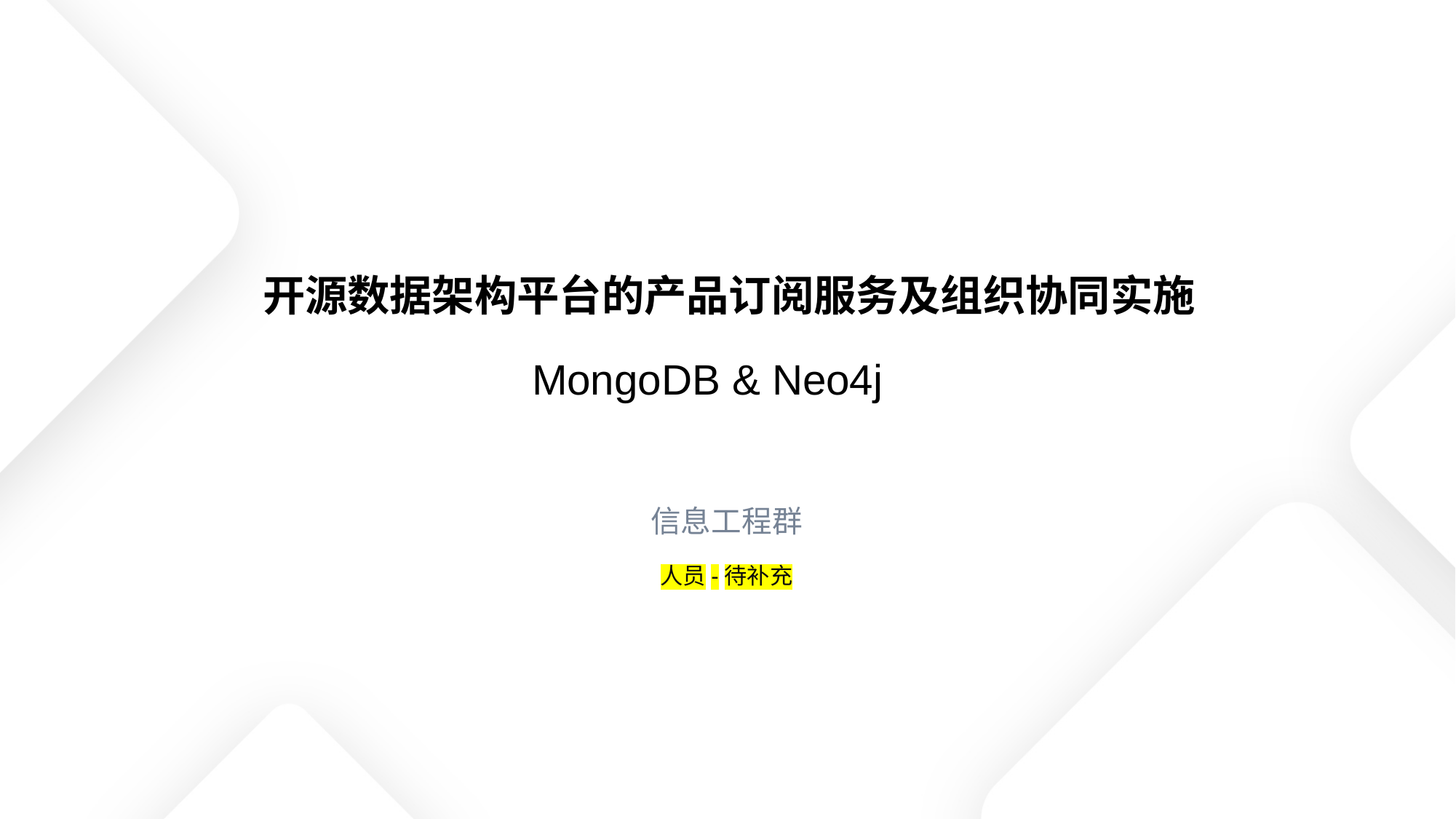

# 开源数据架构平台的产品订阅服务及组织协同实施
MongoDB & Neo4j
信息工程群
人员-待补充